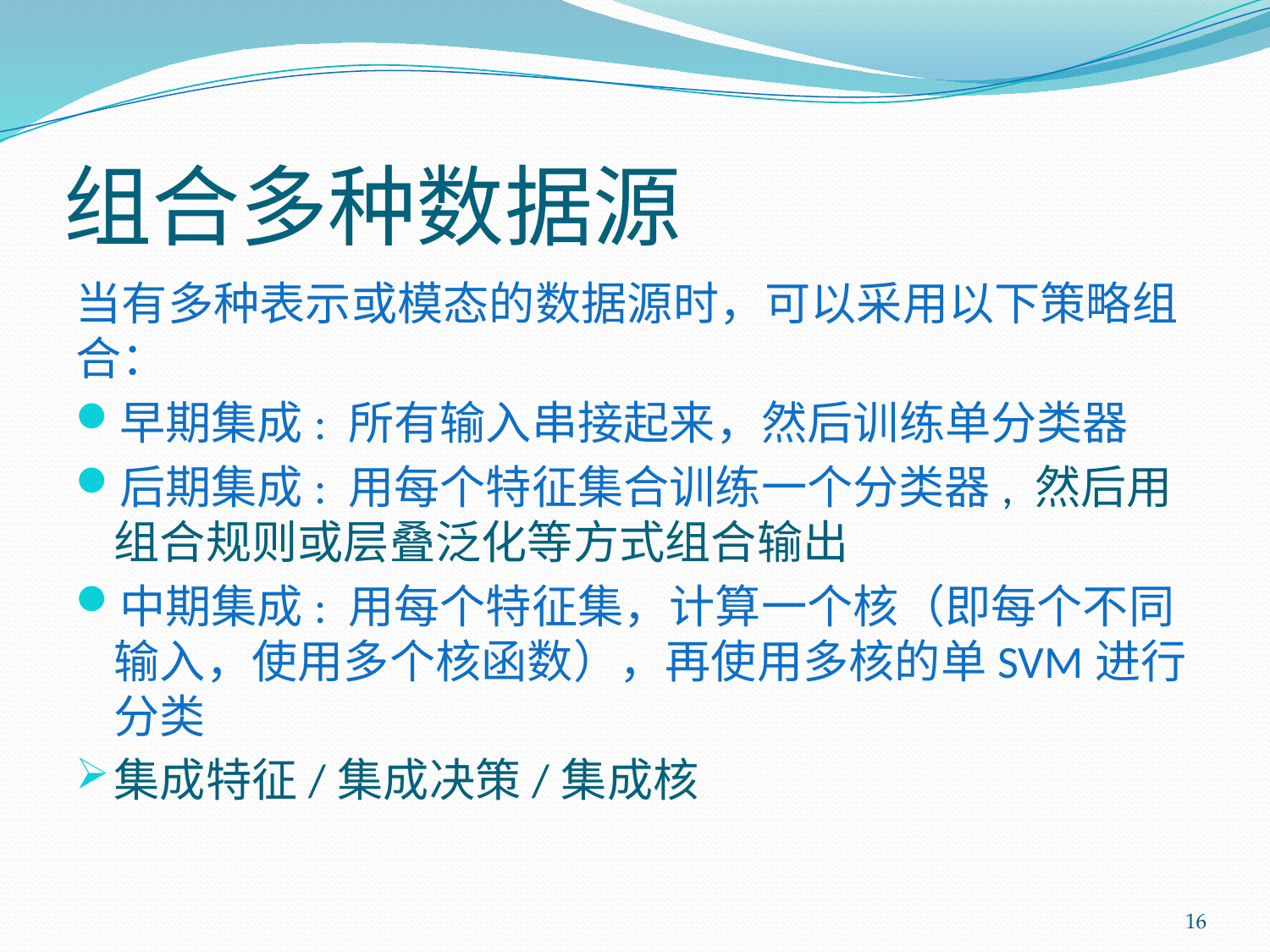

# 组合多种数据源
当有多种表示或模态的数据源时，可以采用以下策略组合：
早期集成: 所有输入串接起来，然后训练单分类器
后期集成: 用每个特征集合训练一个分类器, 然后用组合规则或层叠泛化等方式组合输出
中期集成: 用每个特征集，计算一个核（即每个不同输入，使用多个核函数），再使用多核的单SVM进行分类
集成特征/集成决策/集成核
16